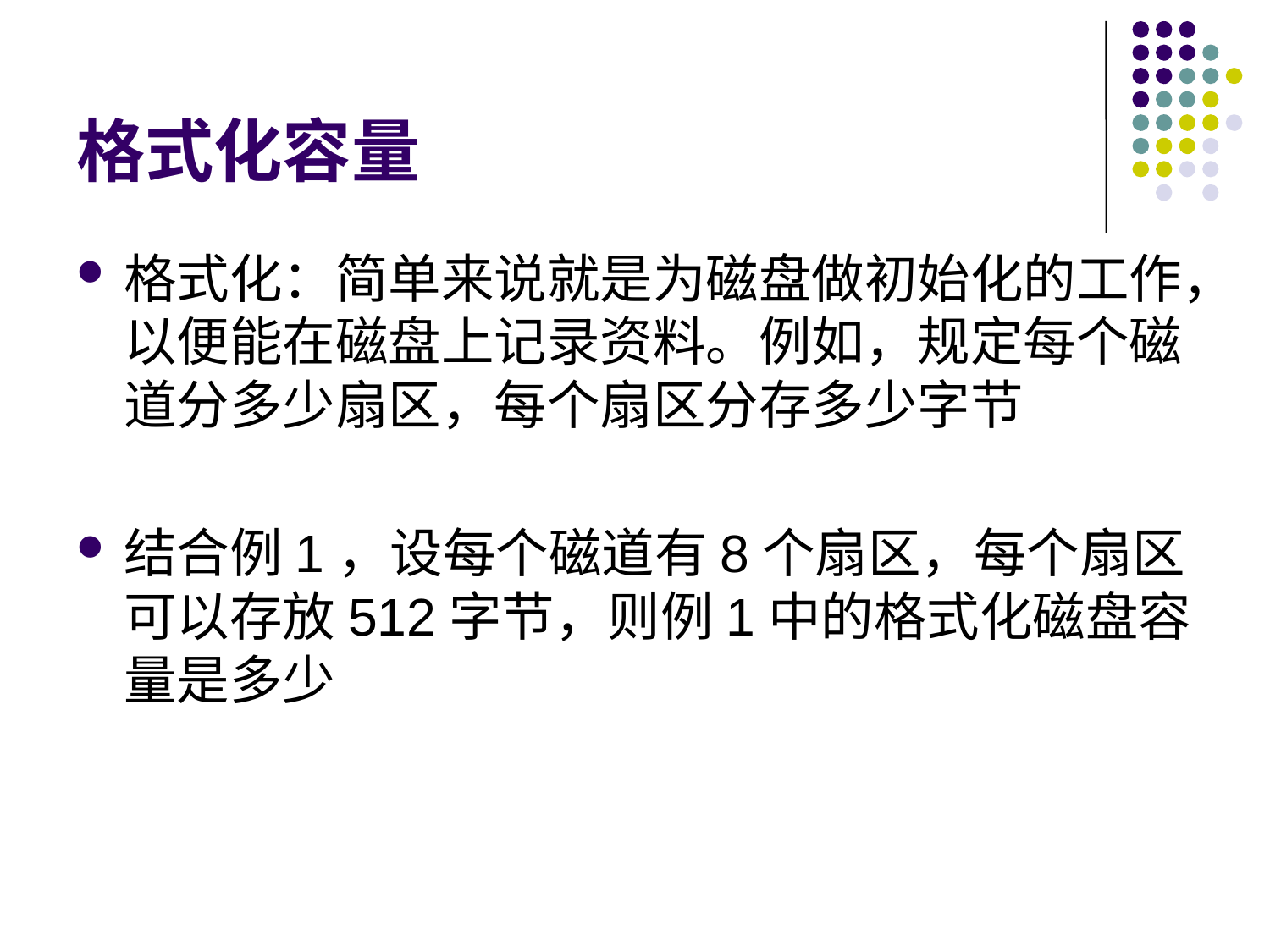

# 格式化容量
格式化：简单来说就是为磁盘做初始化的工作，以便能在磁盘上记录资料。例如，规定每个磁道分多少扇区，每个扇区分存多少字节

结合例1，设每个磁道有8个扇区，每个扇区可以存放512字节，则例1中的格式化磁盘容量是多少
35